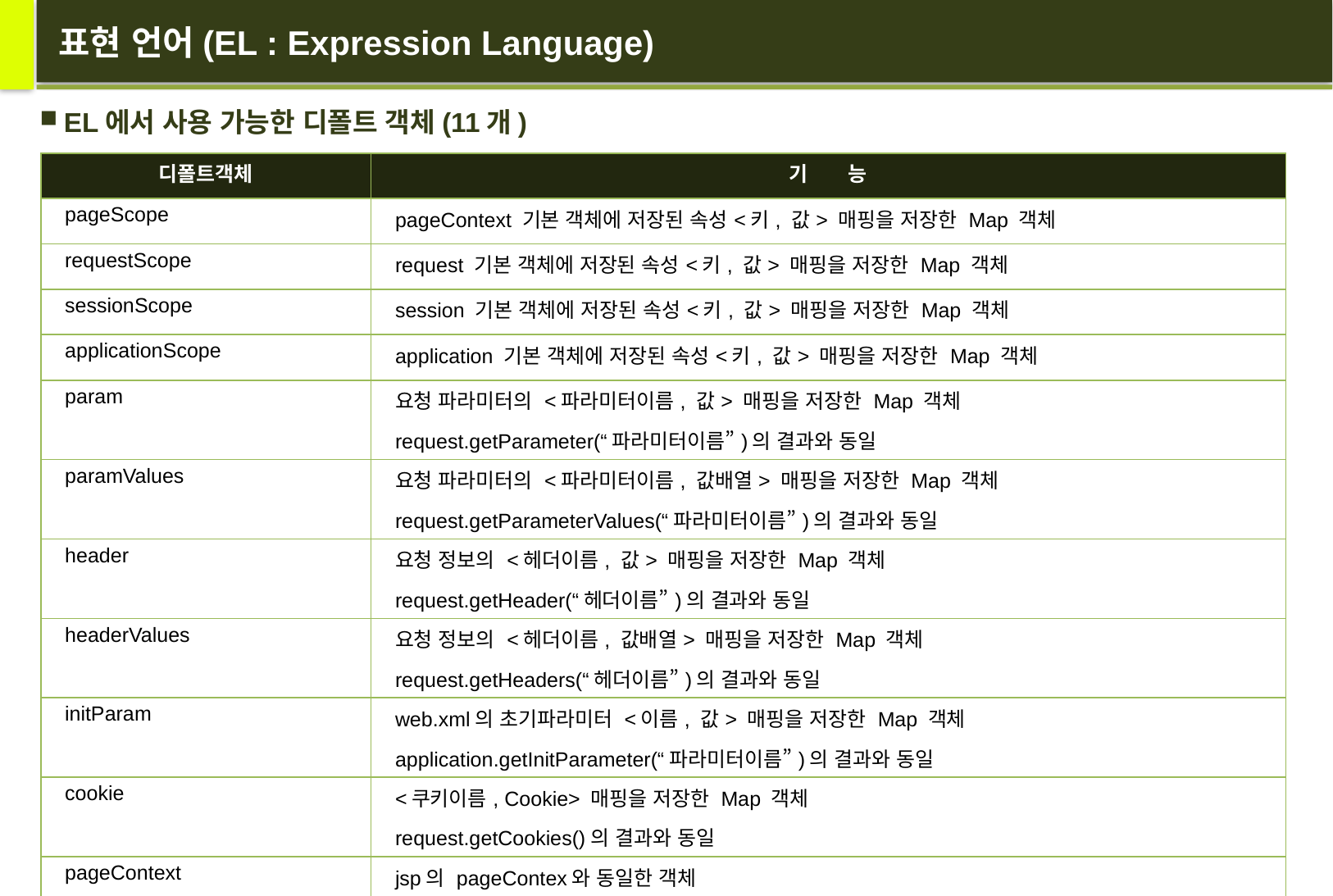

# 표현 언어(EL : Expression Language)
EL에서 사용 가능한 디폴트 객체(11개)
| 디폴트객체 | 기 능 |
| --- | --- |
| pageScope | pageContext 기본 객체에 저장된 속성<키, 값> 매핑을 저장한 Map 객체 |
| requestScope | request 기본 객체에 저장된 속성<키, 값> 매핑을 저장한 Map 객체 |
| sessionScope | session 기본 객체에 저장된 속성<키, 값> 매핑을 저장한 Map 객체 |
| applicationScope | application 기본 객체에 저장된 속성<키, 값> 매핑을 저장한 Map 객체 |
| param | 요청 파라미터의 <파라미터이름, 값> 매핑을 저장한 Map 객체 request.getParameter(“파라미터이름”)의 결과와 동일 |
| paramValues | 요청 파라미터의 <파라미터이름, 값배열> 매핑을 저장한 Map 객체 request.getParameterValues(“파라미터이름”)의 결과와 동일 |
| header | 요청 정보의 <헤더이름, 값> 매핑을 저장한 Map 객체 request.getHeader(“헤더이름”)의 결과와 동일 |
| headerValues | 요청 정보의 <헤더이름, 값배열> 매핑을 저장한 Map 객체 request.getHeaders(“헤더이름”)의 결과와 동일 |
| initParam | web.xml의 초기파라미터 <이름, 값> 매핑을 저장한 Map 객체 application.getInitParameter(“파라미터이름”)의 결과와 동일 |
| cookie | <쿠키이름, Cookie> 매핑을 저장한 Map 객체 request.getCookies()의 결과와 동일 |
| pageContext | jsp의 pageContex와 동일한 객체 |